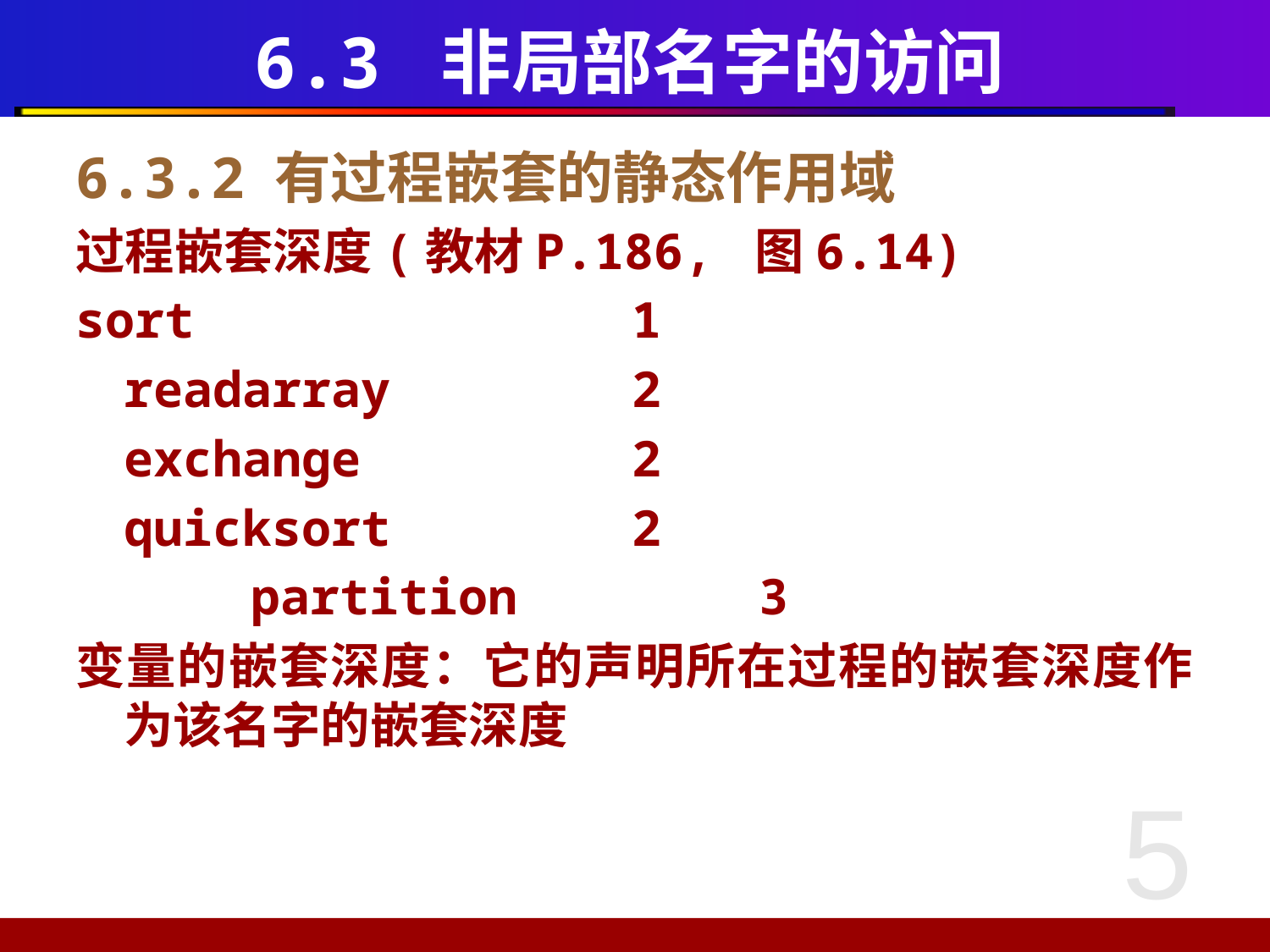

# 6.3 非局部名字的访问
6.3.2 有过程嵌套的静态作用域
过程嵌套深度(教材P.186, 图6.14)
sort				1
	readarray		2
	exchange			2
	quicksort		2
		partition		3
变量的嵌套深度：它的声明所在过程的嵌套深度作为该名字的嵌套深度
5